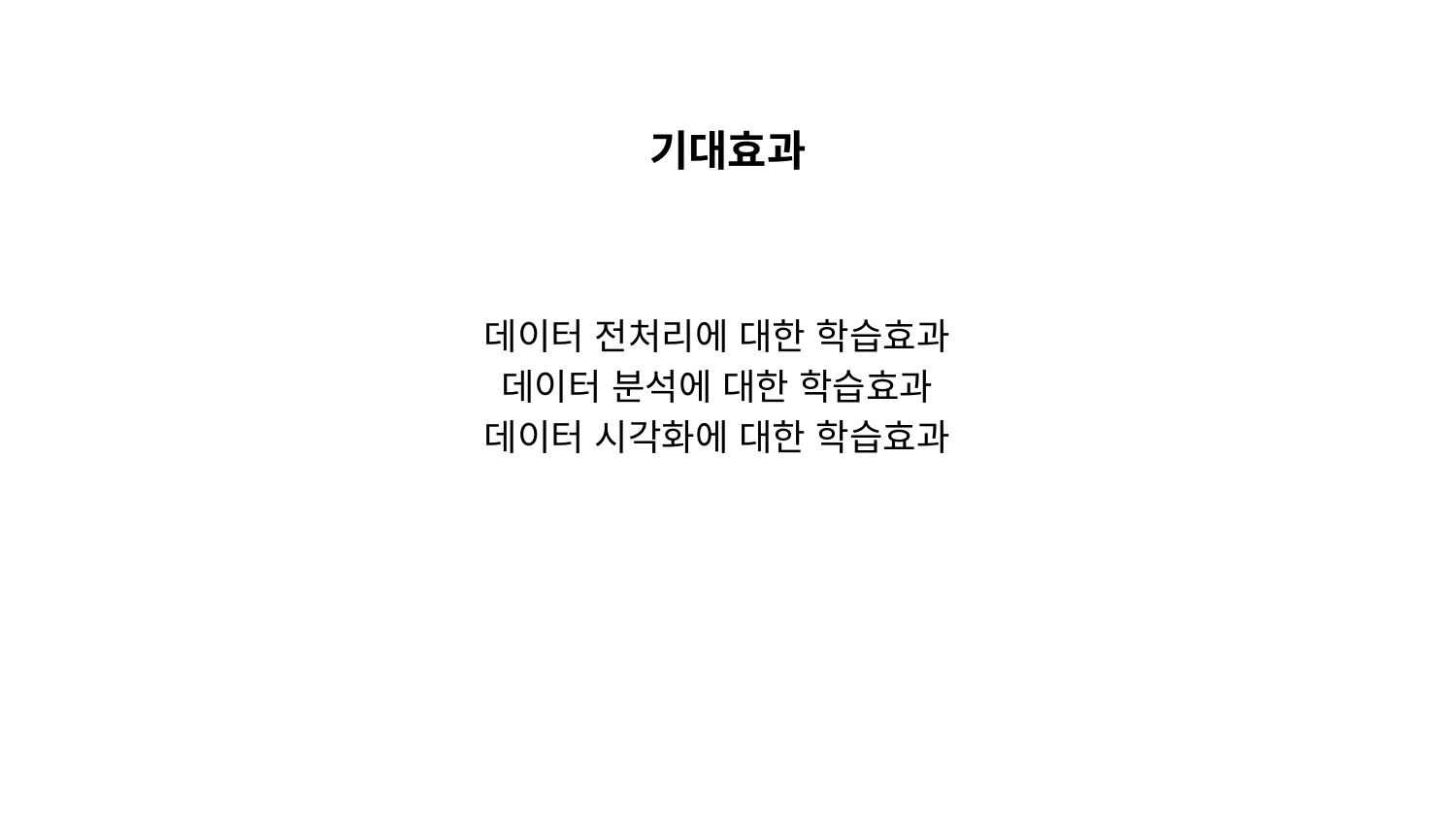

# 기대효과
데이터 전처리에 대한 학습효과
데이터 분석에 대한 학습효과
데이터 시각화에 대한 학습효과